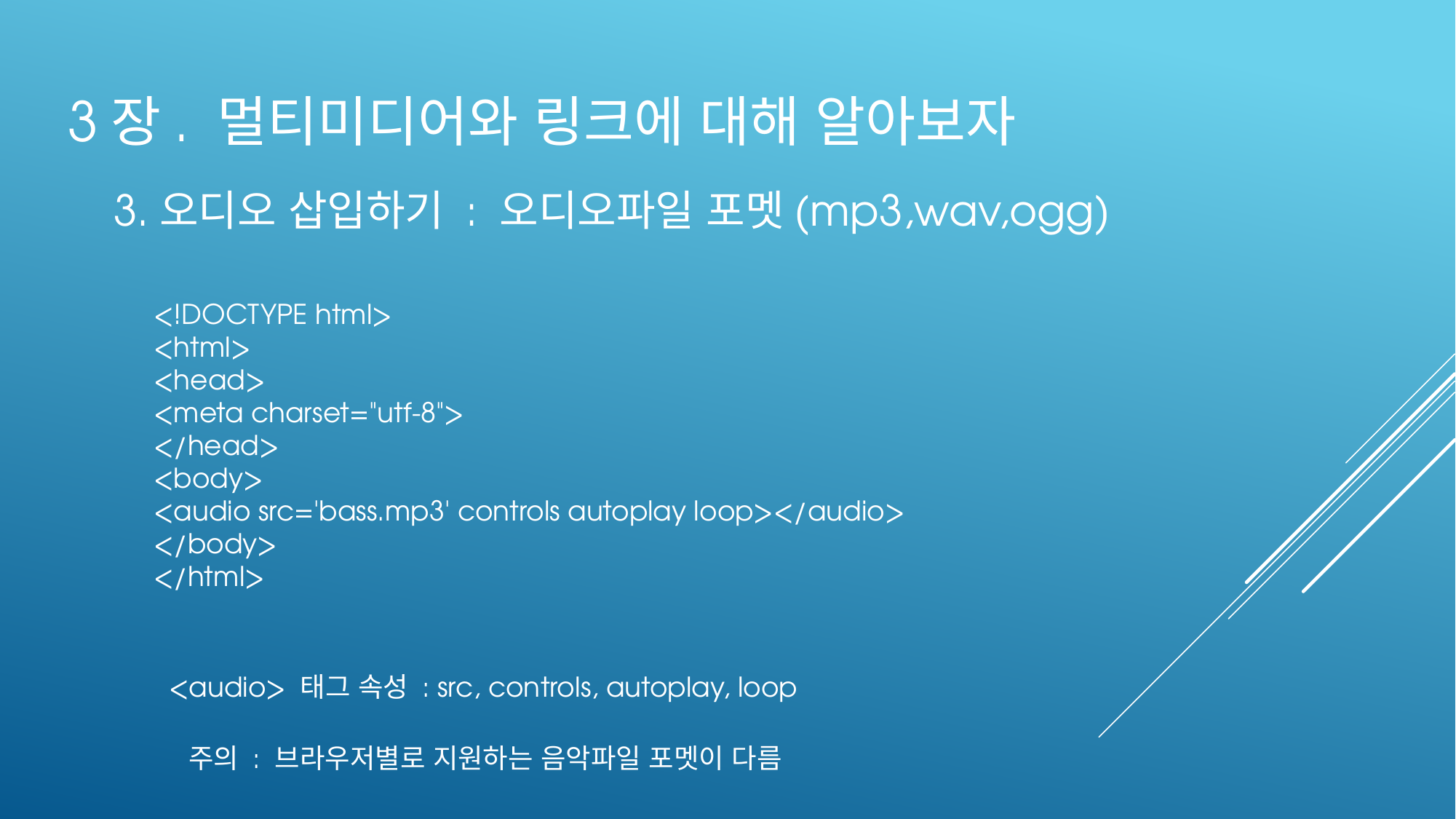

# 3장. 멀티미디어와 링크에 대해 알아보자
3.오디오 삽입하기 : 오디오파일 포멧(mp3,wav,ogg)
<!DOCTYPE html>
<html>
<head>
<meta charset="utf-8">
</head>
<body>
<audio src='bass.mp3' controls autoplay loop></audio>
</body>
</html>
<audio> 태그 속성 : src, controls, autoplay, loop
주의 : 브라우저별로 지원하는 음악파일 포멧이 다름